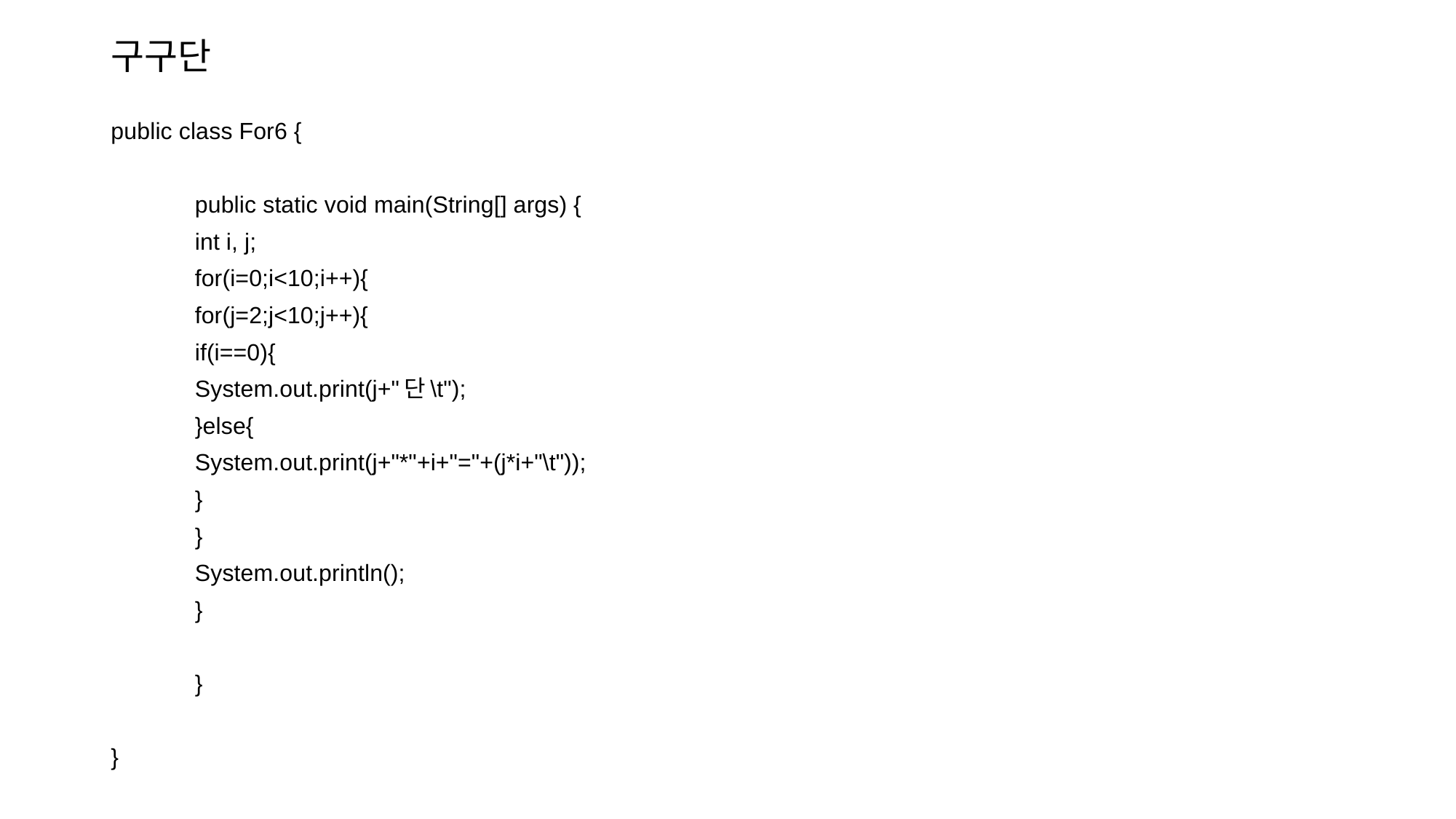

# 구구단
public class For6 {

	public static void main(String[] args) {
		int i, j;
		for(i=0;i<10;i++){
			for(j=2;j<10;j++){
				if(i==0){
					System.out.print(j+"단\t");
				}else{
					System.out.print(j+"*"+i+"="+(j*i+"\t"));
				}
			}
			System.out.println();
		}

	}

}